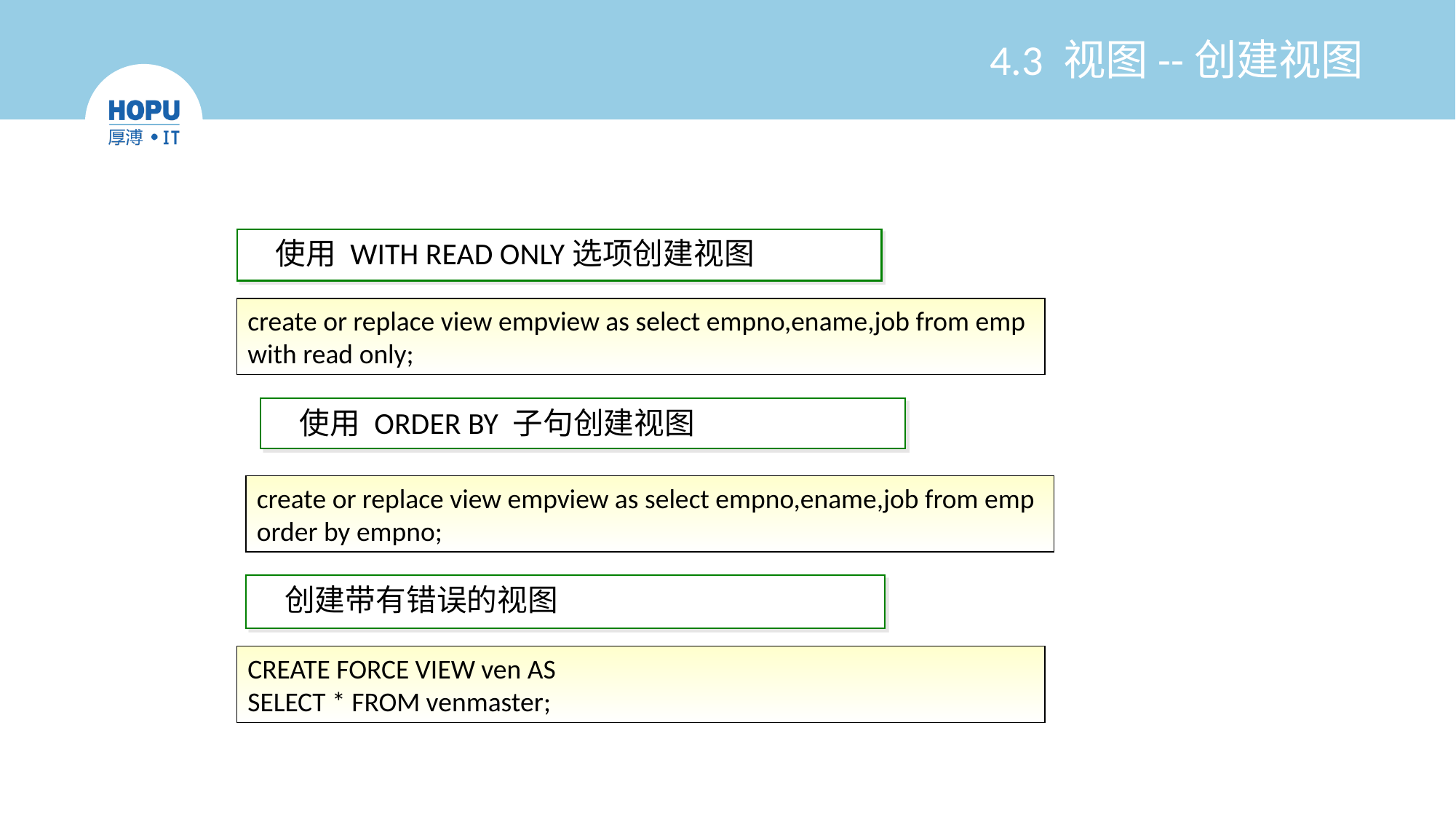

# 4.3 视图--创建视图
使用 WITH READ ONLY选项创建视图
create or replace view empview as select empno,ename,job from emp with read only;
使用 ORDER BY 子句创建视图
create or replace view empview as select empno,ename,job from emp order by empno;
创建带有错误的视图
CREATE FORCE VIEW ven AS
SELECT * FROM venmaster;